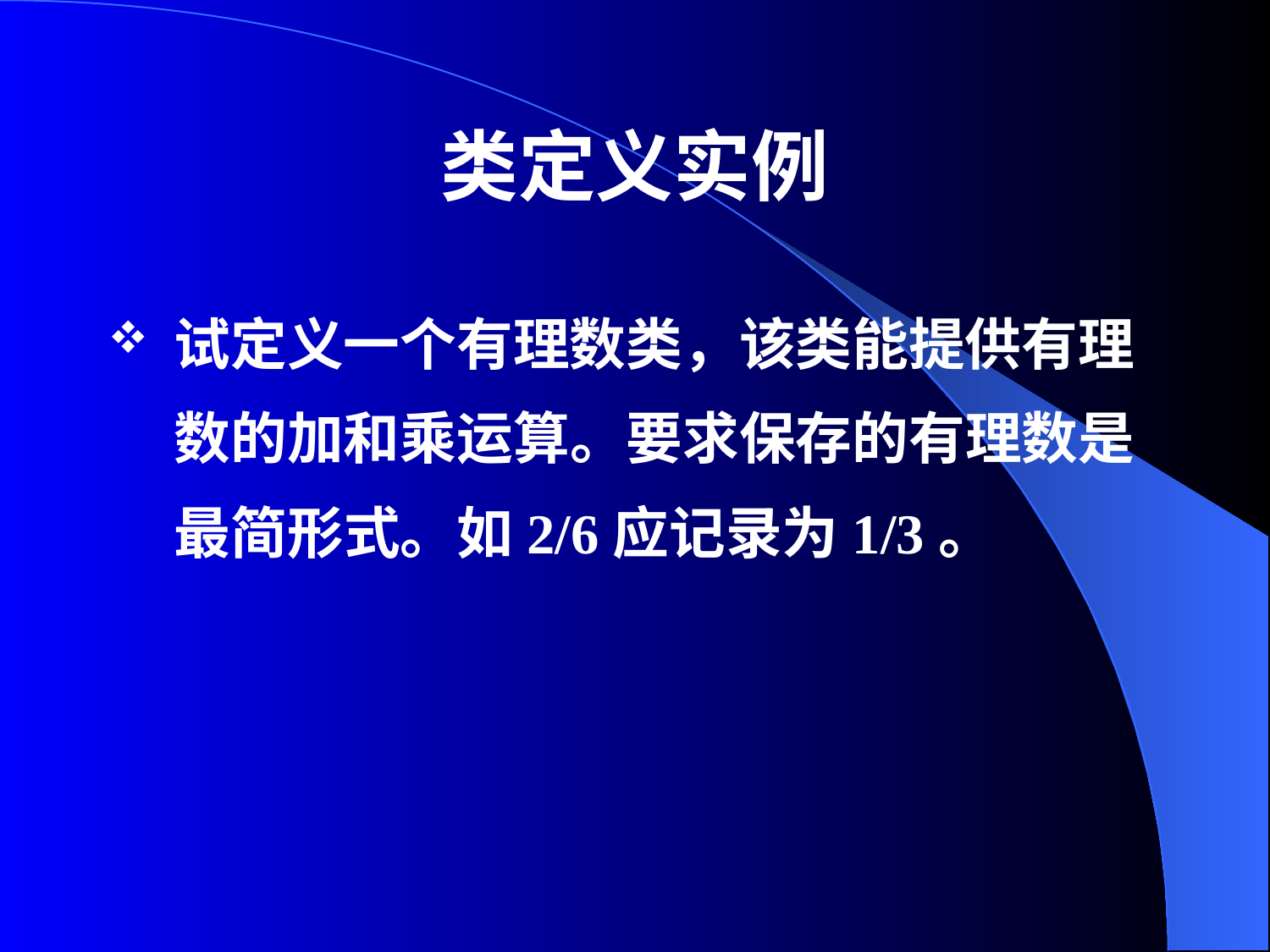

# 类定义实例
试定义一个有理数类，该类能提供有理数的加和乘运算。要求保存的有理数是最简形式。如2/6应记录为1/3。